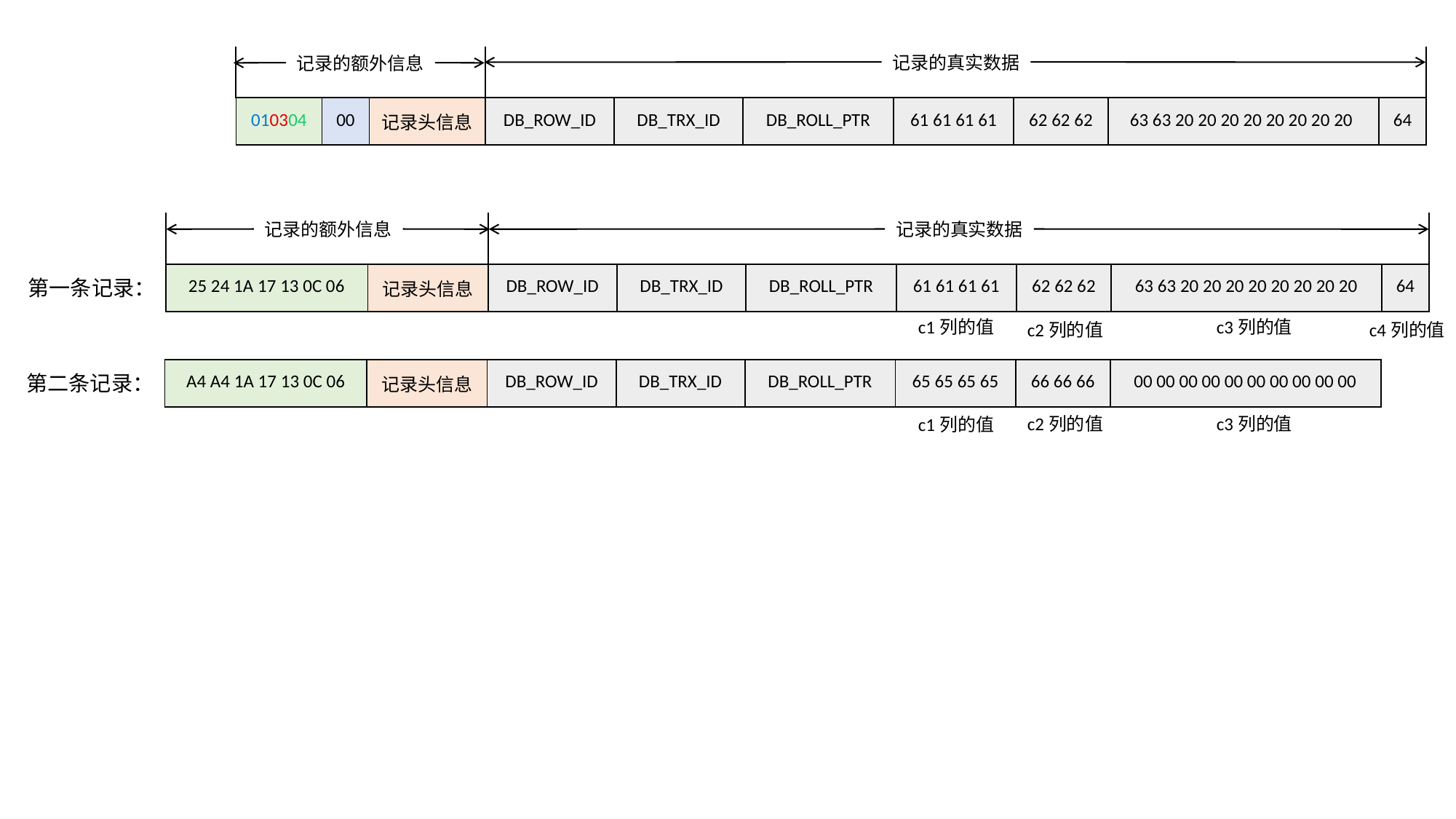

记录的真实数据
记录的额外信息
| 010304 | 00 | 记录头信息 | DB\_ROW\_ID | DB\_TRX\_ID | DB\_ROLL\_PTR | 61 61 61 61 | 62 62 62 | 63 63 20 20 20 20 20 20 20 20 | 64 |
| --- | --- | --- | --- | --- | --- | --- | --- | --- | --- |
记录的额外信息
记录的真实数据
| 25 24 1A 17 13 0C 06 | 记录头信息 | DB\_ROW\_ID | DB\_TRX\_ID | DB\_ROLL\_PTR | 61 61 61 61 | 62 62 62 | 63 63 20 20 20 20 20 20 20 20 | 64 |
| --- | --- | --- | --- | --- | --- | --- | --- | --- |
第一条记录：
c1列的值
c3列的值
c2列的值
c4列的值
| A4 A4 1A 17 13 0C 06 | 记录头信息 | DB\_ROW\_ID | DB\_TRX\_ID | DB\_ROLL\_PTR | 65 65 65 65 | 66 66 66 | 00 00 00 00 00 00 00 00 00 00 |
| --- | --- | --- | --- | --- | --- | --- | --- |
第二条记录：
c2列的值
c3列的值
c1列的值